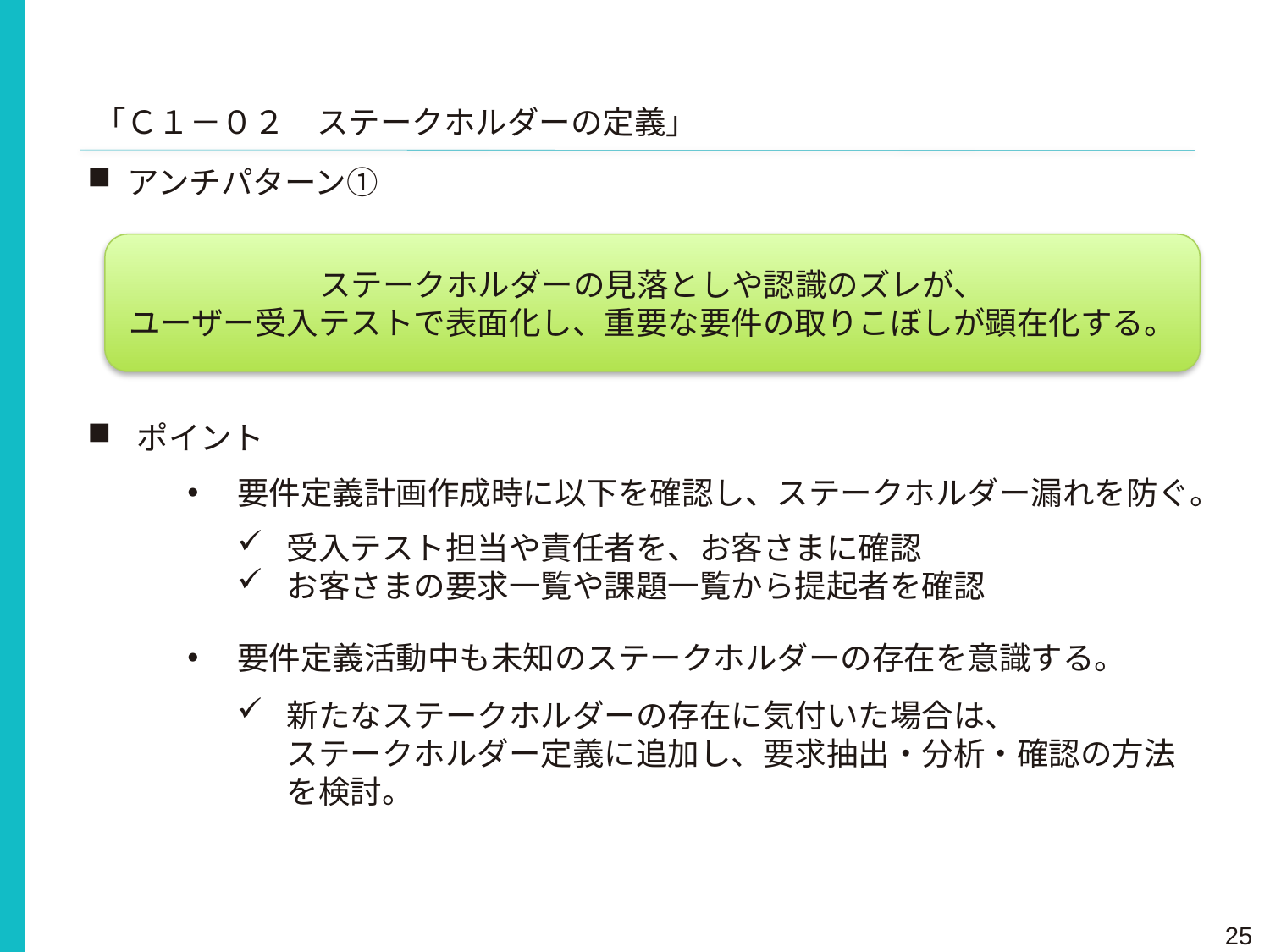

「Ｃ１－０２　ステークホルダーの定義」
アンチパターン①
ステークホルダーの見落としや認識のズレが、
ユーザー受入テストで表面化し、重要な要件の取りこぼしが顕在化する。
ポイント

要件定義計画作成時に以下を確認し、ステークホルダー漏れを防ぐ。

受入テスト担当や責任者を、お客さまに確認
お客さまの要求一覧や課題一覧から提起者を確認

要件定義活動中も未知のステークホルダーの存在を意識する。

新たなステークホルダーの存在に気付いた場合は、
ステークホルダー定義に追加し、要求抽出・分析・確認の方法を検討。

25